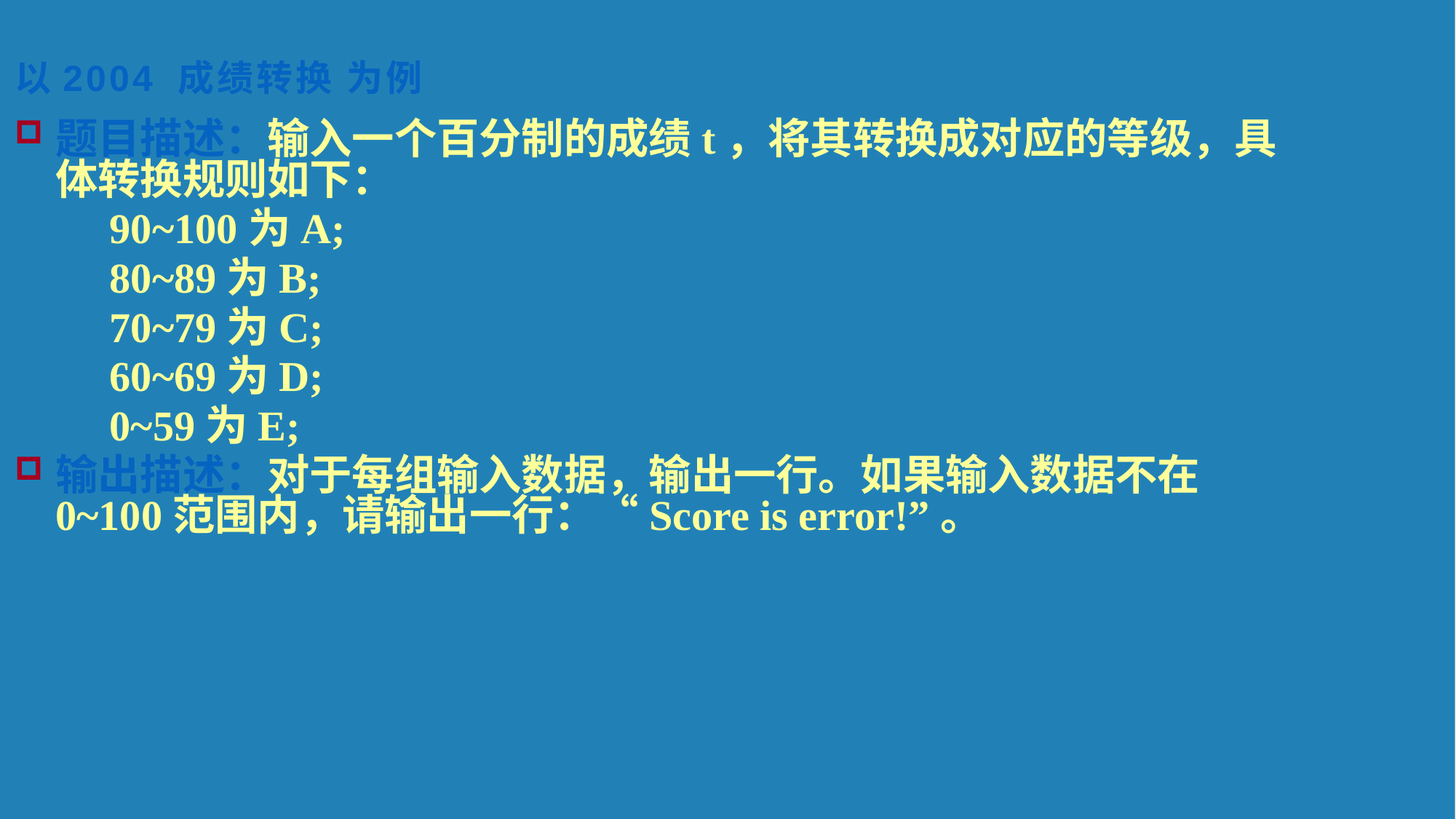

以2004 成绩转换 为例
题目描述：输入一个百分制的成绩t，将其转换成对应的等级，具体转换规则如下：
         90~100为A;
         80~89为B;
         70~79为C;
         60~69为D;
         0~59为E;
输出描述：对于每组输入数据，输出一行。如果输入数据不在0~100范围内，请输出一行：“Score is error!”。

124